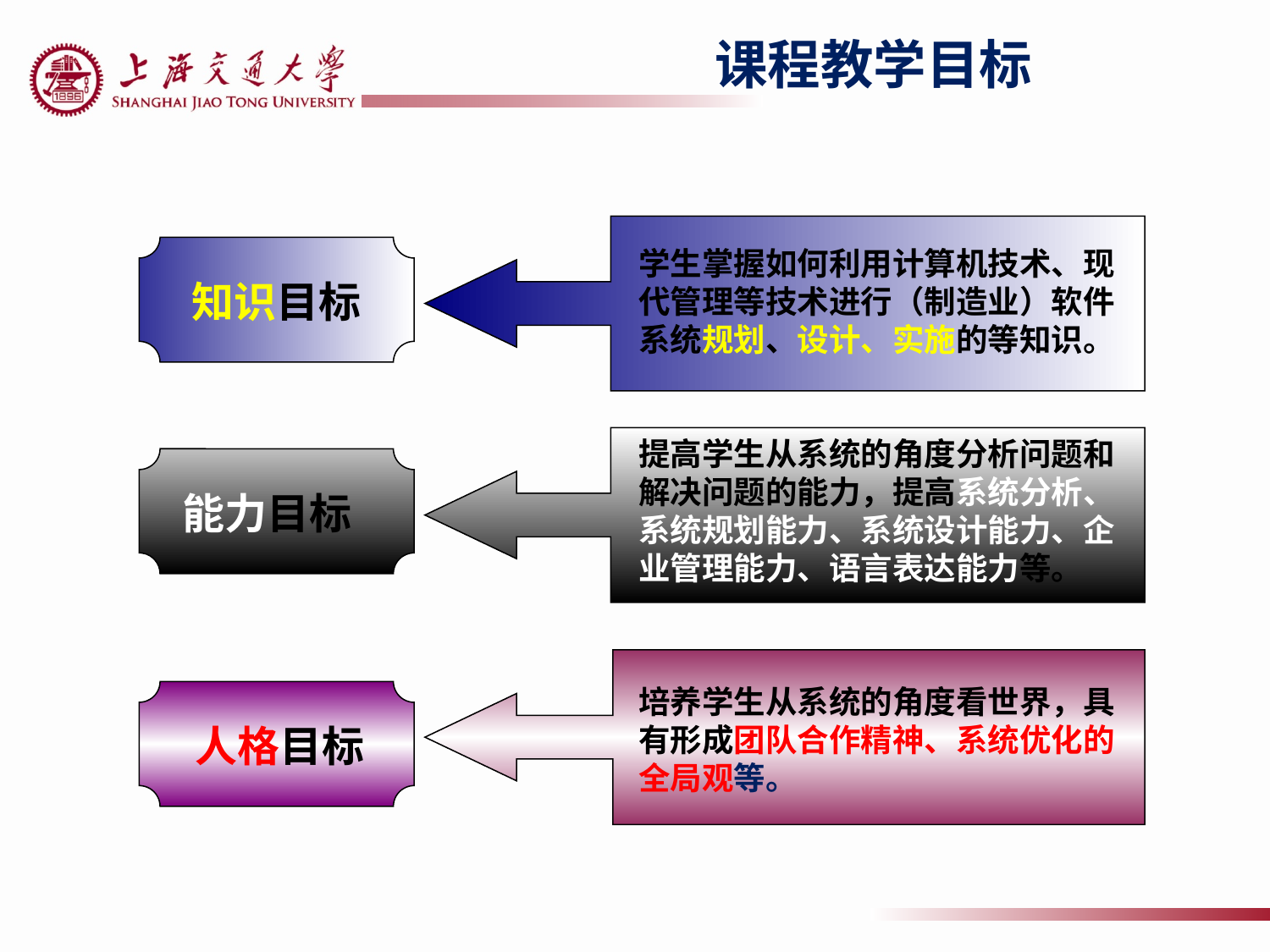

课程教学目标

学生掌握如何利用计算机技术、现代管理等技术进行（制造业）软件系统规划、设计、实施的等知识。
知识目标

提高学生从系统的角度分析问题和解决问题的能力，提高系统分析、系统规划能力、系统设计能力、企业管理能力、语言表达能力等。

 能力目标

培养学生从系统的角度看世界，具有形成团队合作精神、系统优化的全局观等。

人格目标